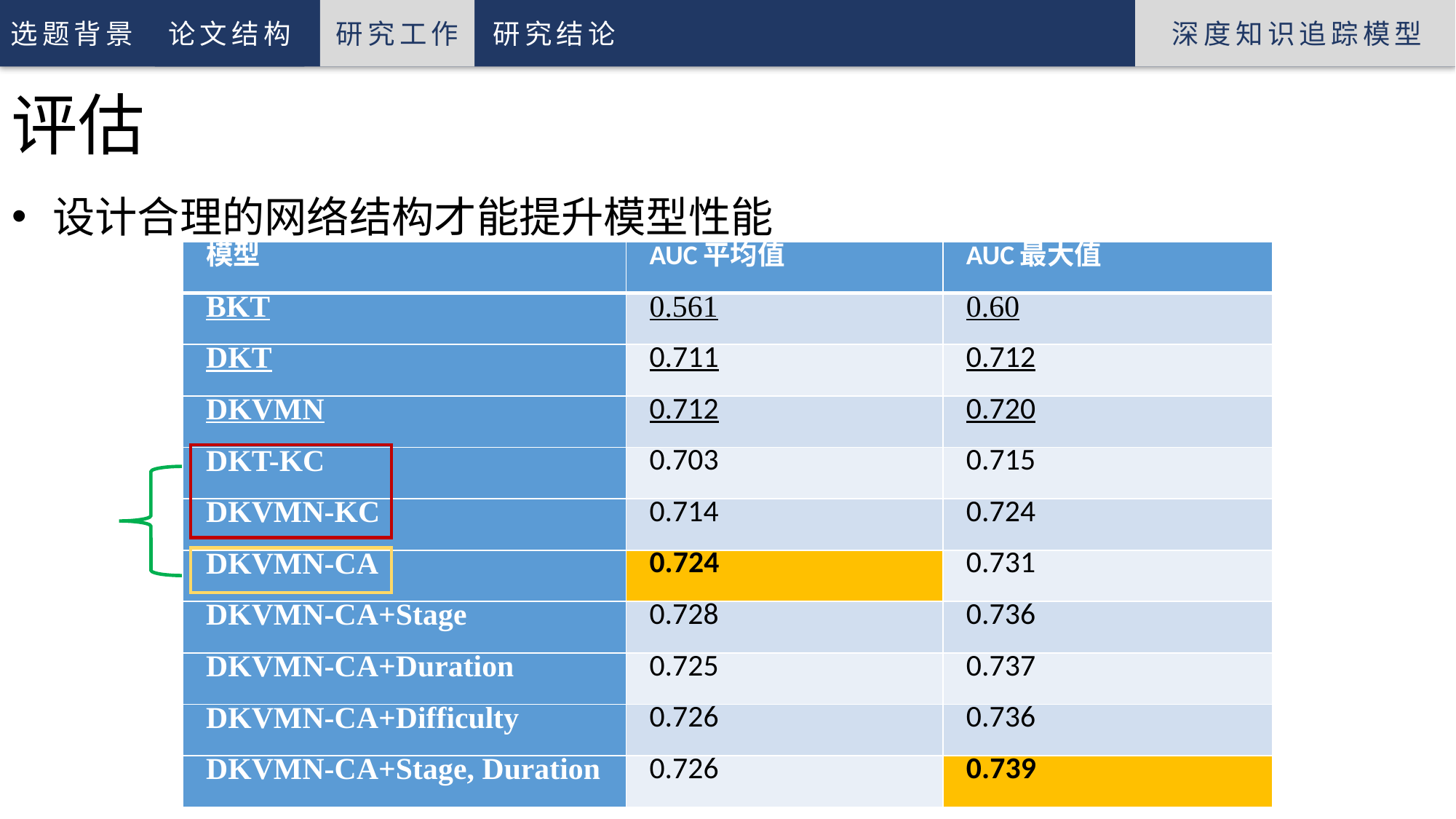

研究工作
深度知识追踪模型
论文结构
选题背景
研究结论

评估
设计合理的网络结构才能提升模型性能
| 模型 | AUC平均值 | AUC最大值 |
| --- | --- | --- |
| BKT | 0.561 | 0.60 |
| DKT | 0.711 | 0.712 |
| DKVMN | 0.712 | 0.720 |
| DKT-KC | 0.703 | 0.715 |
| DKVMN-KC | 0.714 | 0.724 |
| DKVMN-CA | 0.724 | 0.731 |
| DKVMN-CA+Stage | 0.728 | 0.736 |
| DKVMN-CA+Duration | 0.725 | 0.737 |
| DKVMN-CA+Difficulty | 0.726 | 0.736 |
| DKVMN-CA+Stage, Duration | 0.726 | 0.739 |